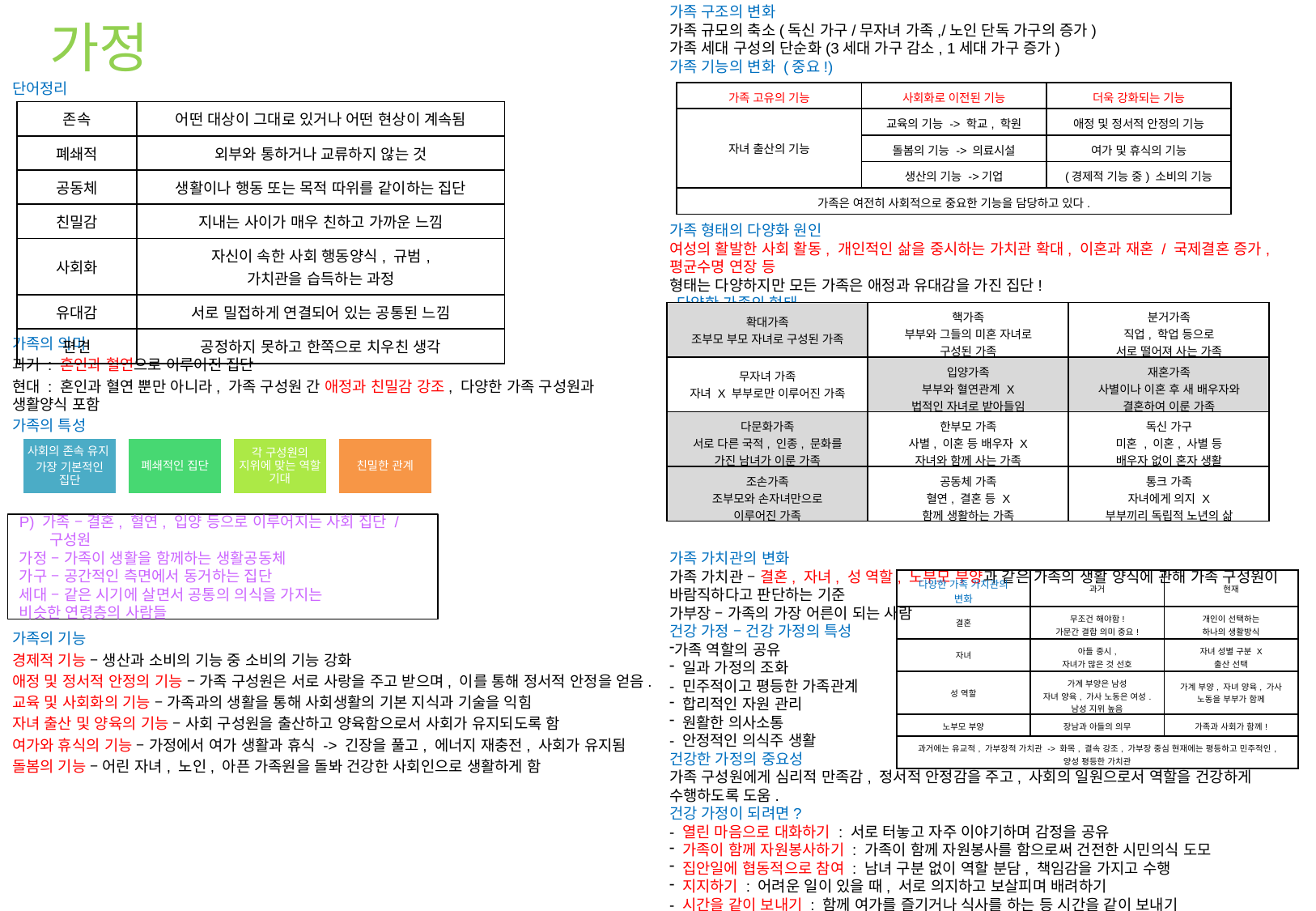

# 가정
가족 구조의 변화
가족 규모의 축소(독신 가구/무자녀 가족,/노인 단독 가구의 증가)
가족 세대 구성의 단순화(3세대 가구 감소, 1세대 가구 증가)
가족 기능의 변화 (중요!)

가족 형태의 다양화 원인
여성의 활발한 사회 활동, 개인적인 삶을 중시하는 가치관 확대, 이혼과 재혼 / 국제결혼 증가, 평균수명 연장 등
형태는 다양하지만 모든 가족은 애정과 유대감을 가진 집단!
 다양한 가족의 형태

가족 가치관의 변화
가족 가치관 – 결혼, 자녀, 성 역할, 노부모 부양과 같은 가족의 생활 양식에 관해 가족 구성원이 바람직하다고 판단하는 기준
가부장 – 가족의 가장 어른이 되는 사람
건강 가정 – 건강 가정의 특성
가족 역할의 공유
 일과 가정의 조화
- 민주적이고 평등한 가족관계
 합리적인 자원 관리
 원활한 의사소통
- 안정적인 의식주 생활
건강한 가정의 중요성
가족 구성원에게 심리적 만족감, 정서적 안정감을 주고, 사회의 일원으로서 역할을 건강하게 수행하도록 도움.
건강 가정이 되려면?
- 열린 마음으로 대화하기 : 서로 터놓고 자주 이야기하며 감정을 공유
 가족이 함께 자원봉사하기 : 가족이 함께 자원봉사를 함으로써 건전한 시민의식 도모
 집안일에 협동적으로 참여 : 남녀 구분 없이 역할 분담, 책임감을 가지고 수행
 지지하기 : 어려운 일이 있을 때, 서로 의지하고 보살피며 배려하기
- 시간을 같이 보내기 : 함께 여가를 즐기거나 식사를 하는 등 시간을 같이 보내기
단어정리

가족의 의미
과거 : 혼인과 혈연으로 이루어진 집단
현대 : 혼인과 혈연 뿐만 아니라, 가족 구성원 간 애정과 친밀감 강조, 다양한 가족 구성원과 생활양식 포함
가족의 특성

가족의 기능
경제적 기능 – 생산과 소비의 기능 중 소비의 기능 강화
애정 및 정서적 안정의 기능 – 가족 구성원은 서로 사랑을 주고 받으며, 이를 통해 정서적 안정을 얻음.
교육 및 사회화의 기능 – 가족과의 생활을 통해 사회생활의 기본 지식과 기술을 익힘
자녀 출산 및 양육의 기능 – 사회 구성원을 출산하고 양육함으로서 사회가 유지되도록 함
여가와 휴식의 기능 – 가정에서 여가 생활과 휴식 -> 긴장을 풀고, 에너지 재충전, 사회가 유지됨
돌봄의 기능 – 어린 자녀, 노인, 아픈 가족원을 돌봐 건강한 사회인으로 생활하게 함

| 가족 고유의 기능 | 사회화로 이전된 기능 | 더욱 강화되는 기능 |
| --- | --- | --- |
| 자녀 출산의 기능 | 교육의 기능 -> 학교, 학원 | 애정 및 정서적 안정의 기능 |
|  | 돌봄의 기능 -> 의료시설 | 여가 및 휴식의 기능 |
|  | 생산의 기능 ->기업 | (경제적 기능 중) 소비의 기능 |
| 가족은 여전히 사회적으로 중요한 기능을 담당하고 있다. |  |  |
| 존속 | 어떤 대상이 그대로 있거나 어떤 현상이 계속됨 |
| --- | --- |
| 폐쇄적 | 외부와 통하거나 교류하지 않는 것 |
| 공동체 | 생활이나 행동 또는 목적 따위를 같이하는 집단 |
| 친밀감 | 지내는 사이가 매우 친하고 가까운 느낌 |
| 사회화 | 자신이 속한 사회 행동양식, 규범, 가치관을 습득하는 과정 |
| 유대감 | 서로 밀접하게 연결되어 있는 공통된 느낌 |
| 편견 | 공정하지 못하고 한쪽으로 치우친 생각 |
| 확대가족 조부모 부모 자녀로 구성된 가족 | 핵가족 부부와 그들의 미혼 자녀로 구성된 가족 | 분거가족 직업, 학업 등으로 서로 떨어져 사는 가족 |
| --- | --- | --- |
| 무자녀 가족 자녀 X 부부로만 이루어진 가족 | 입양가족 부부와 혈연관계 X 법적인 자녀로 받아들임 | 재혼가족 사별이나 이혼 후 새 배우자와 결혼하여 이룬 가족 |
| 다문화가족 서로 다른 국적, 인종, 문화를 가진 남녀가 이룬 가족 | 한부모 가족 사별, 이혼 등 배우자 X 자녀와 함께 사는 가족 | 독신 가구 미혼 , 이혼, 사별 등 배우자 없이 혼자 생활 |
| 조손가족 조부모와 손자녀만으로 이루어진 가족 | 공동체 가족 혈연, 결혼 등 X 함께 생활하는 가족 | 통크 가족 자녀에게 의지 X 부부끼리 독립적 노년의 삶 |
사회의 존속 유지
가장 기본적인 집단
폐쇄적인 집단
각 구성원의 지위에 맞는 역할 기대
친밀한 관계
P) 가족 – 결혼, 혈연, 입양 등으로 이루어지는 사회 집단 / 구성원
가정 – 가족이 생활을 함께하는 생활공동체
가구 – 공간적인 측면에서 동거하는 집단
세대 – 같은 시기에 살면서 공통의 의식을 가지는
비슷한 연령층의 사람들
| 다양한 가족 가치관의 변화 | 과거 | 현재 |
| --- | --- | --- |
| 결혼 | 무조건 해야함! 가문간 결합 의미 중요! | 개인이 선택하는 하나의 생활방식 |
| 자녀 | 아들 중시, 자녀가 많은 것 선호 | 자녀 성별 구분 X 출산 선택 |
| 성 역할 | 가계 부양은 남성 자녀 양육, 가사 노동은 여성. 남성 지위 높음 | 가계 부양, 자녀 양육, 가사 노동을 부부가 함께 |
| 노부모 부양 | 장남과 아들의 의무 | 가족과 사회가 함께! |
| 과거에는 유교적, 가부장적 가치관 -> 화목, 결속 강조, 가부장 중심 현재에는 평등하고 민주적인, 양성 평등한 가치관 |  |  |